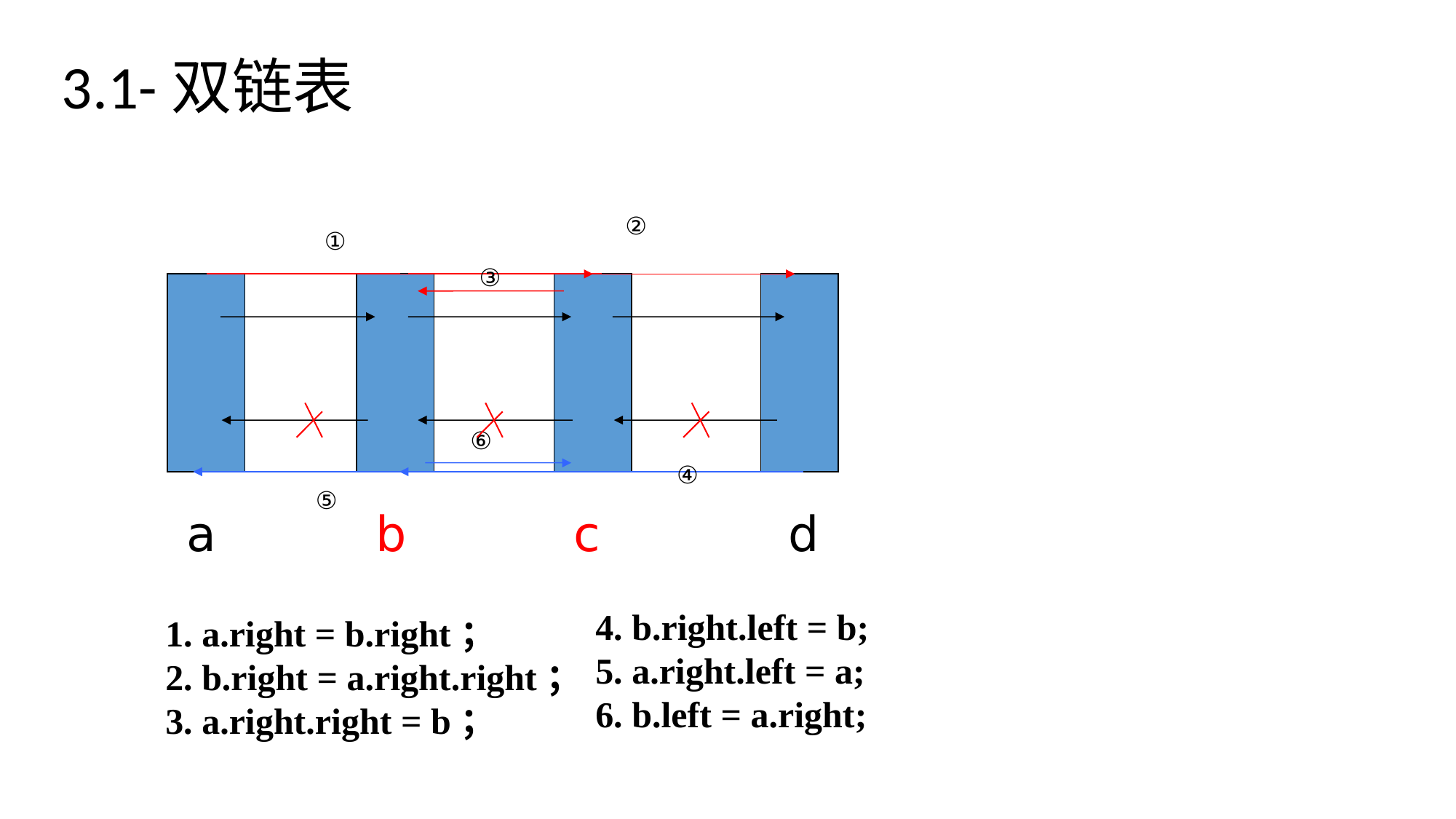

3.1-双链表

①
②
③

a
b
c
d

⑥
④

⑤
4. b.right.left = b;
5. a.right.left = a;
6. b.left = a.right;
1. a.right = b.right；
2. b.right = a.right.right；
3. a.right.right = b；